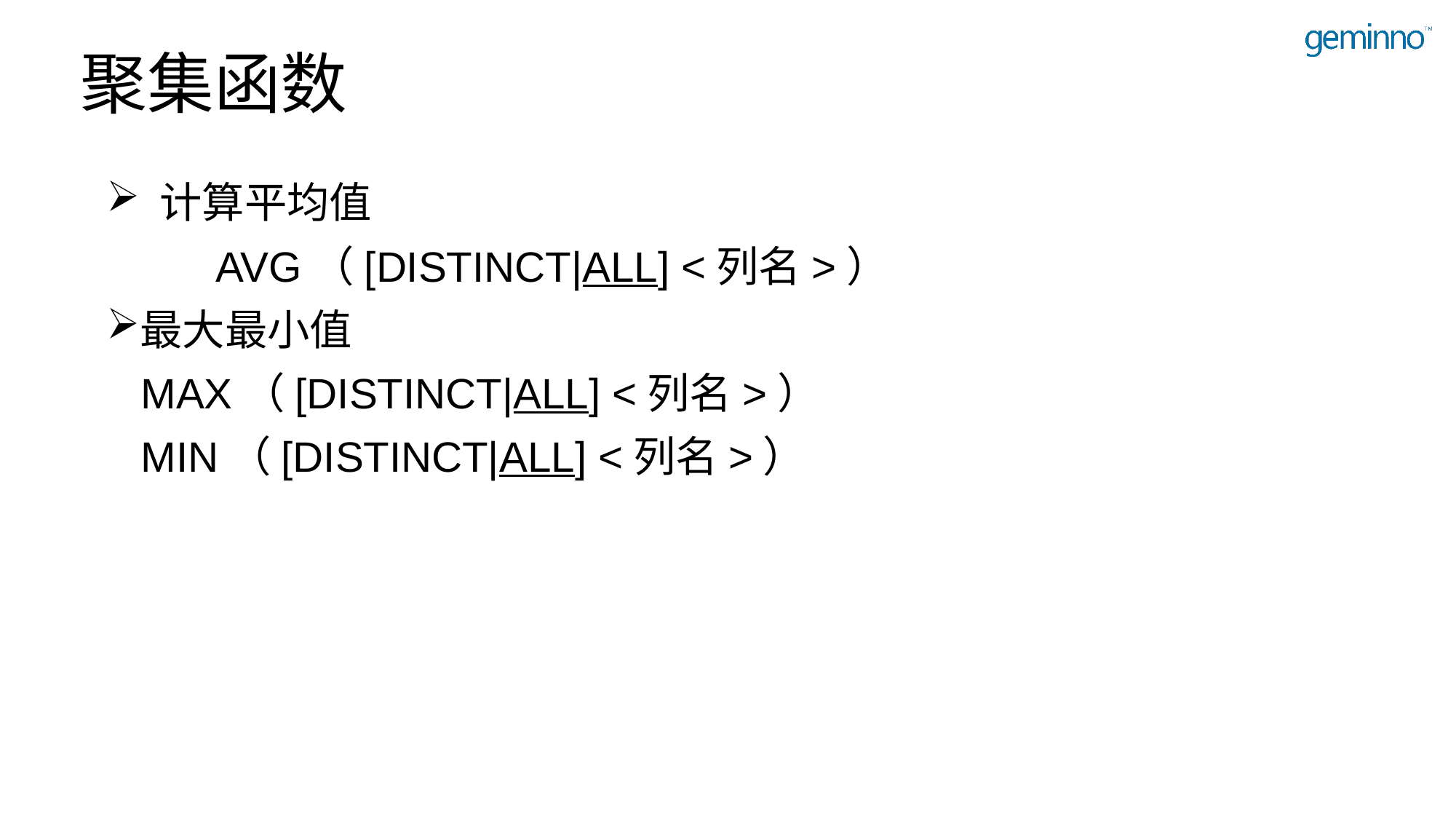

# 聚集函数
 计算平均值
AVG（[DISTINCT|ALL] <列名>）
最大最小值
 	 MAX（[DISTINCT|ALL] <列名>）
	 MIN（[DISTINCT|ALL] <列名>）